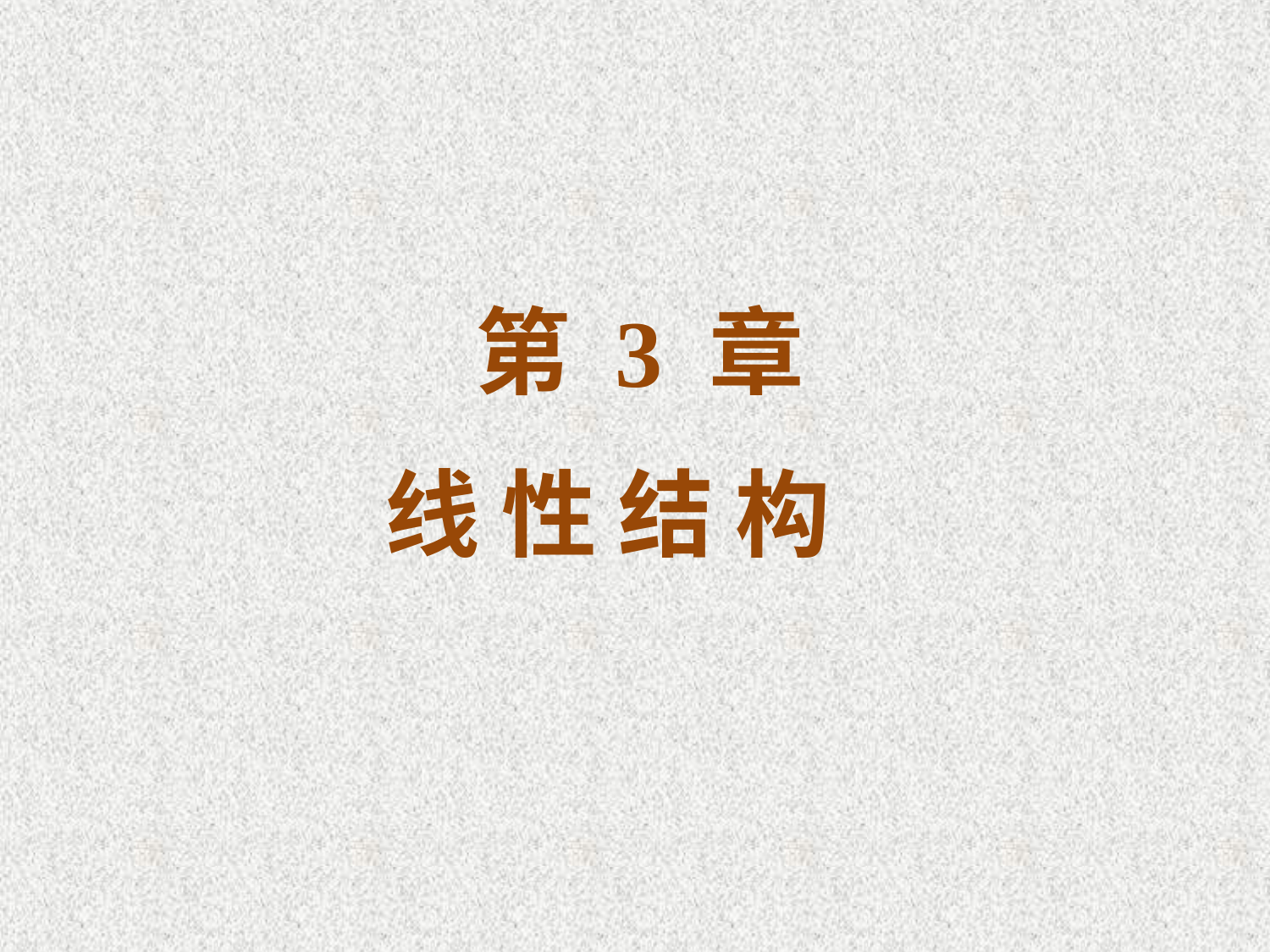

第 3 章
线 性 结 构